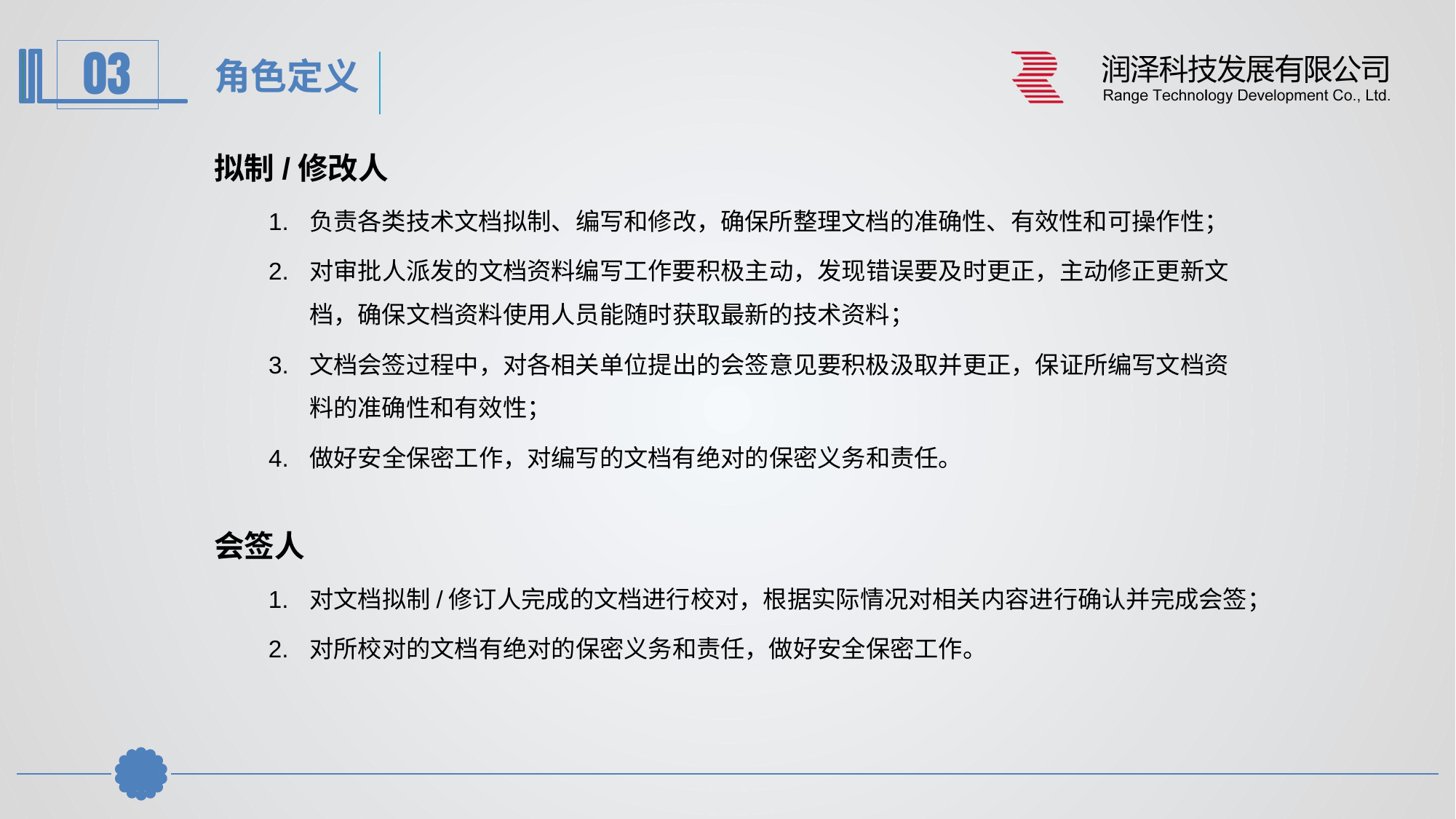

角色定义
拟制/修改人
负责各类技术文档拟制、编写和修改，确保所整理文档的准确性、有效性和可操作性；
对审批人派发的文档资料编写工作要积极主动，发现错误要及时更正，主动修正更新文档，确保文档资料使用人员能随时获取最新的技术资料；
文档会签过程中，对各相关单位提出的会签意见要积极汲取并更正，保证所编写文档资料的准确性和有效性；
做好安全保密工作，对编写的文档有绝对的保密义务和责任。
会签人
对文档拟制/修订人完成的文档进行校对，根据实际情况对相关内容进行确认并完成会签；
对所校对的文档有绝对的保密义务和责任，做好安全保密工作。
12